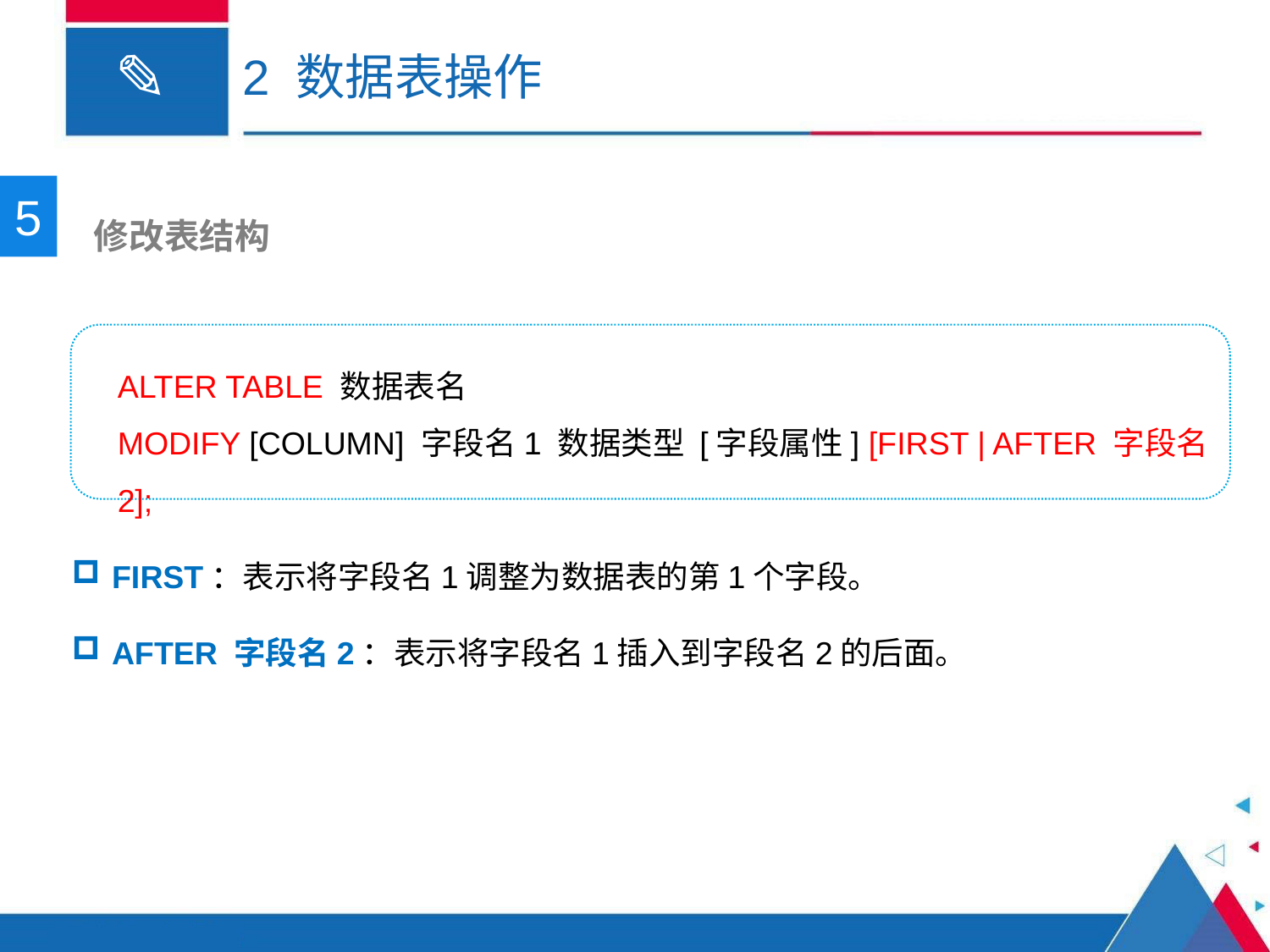

# 2 数据表操作

5
  修改表结构

ALTER TABLE 数据表名
MODIFY [COLUMN] 字段名1 数据类型 [字段属性] [FIRST | AFTER 字段名2];
FIRST：表示将字段名1调整为数据表的第1个字段。
AFTER 字段名2：表示将字段名1插入到字段名2的后面。